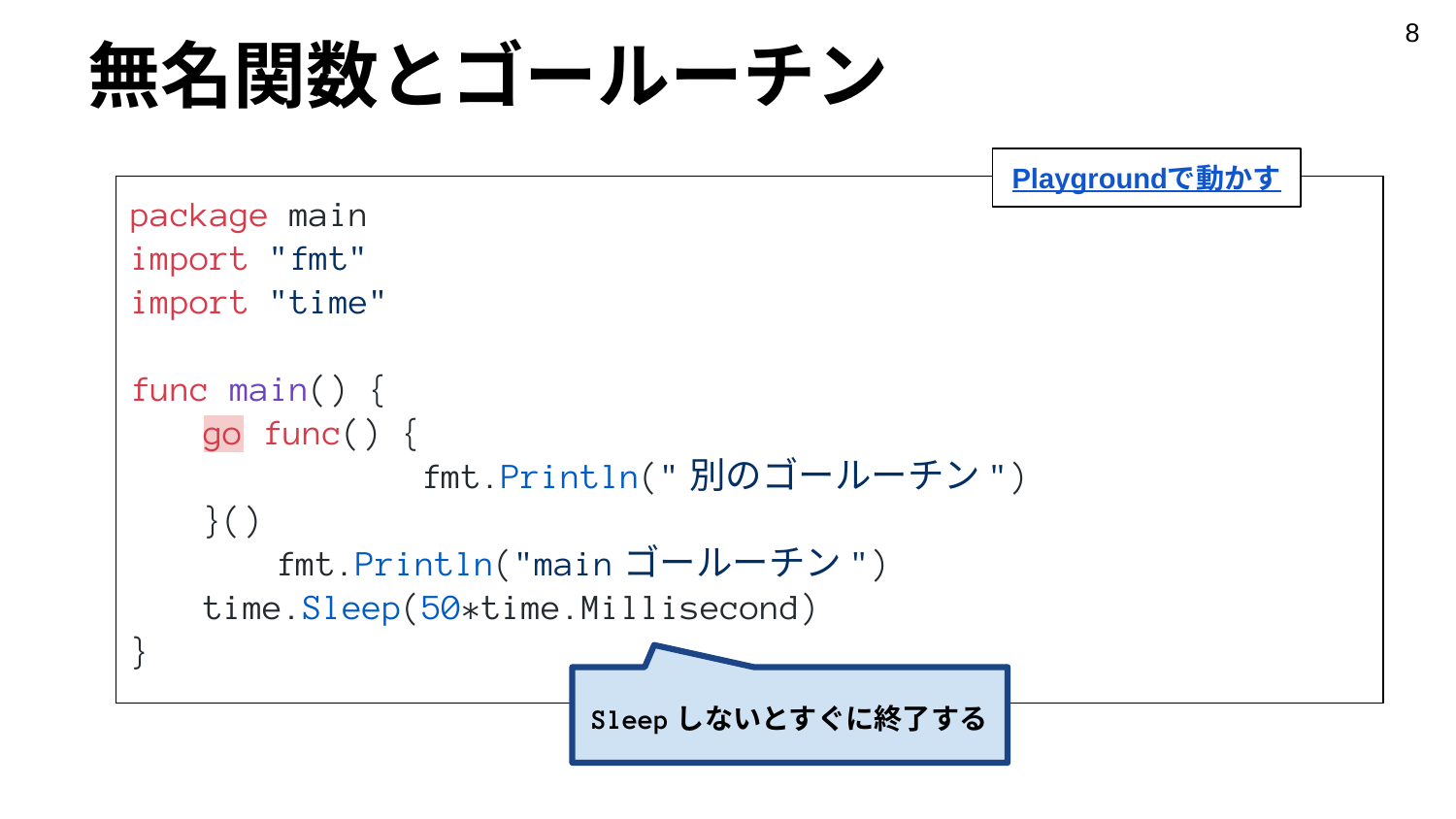

8
# 無名関数とゴールーチン
Playgroundで動かす
package main
import "fmt"
import "time"

func main() {
go func() {
   		fmt.Println("別のゴールーチン")
}()
 	fmt.Println("mainゴールーチン")
time.Sleep(50*time.Millisecond)
}
Sleepしないとすぐに終了する